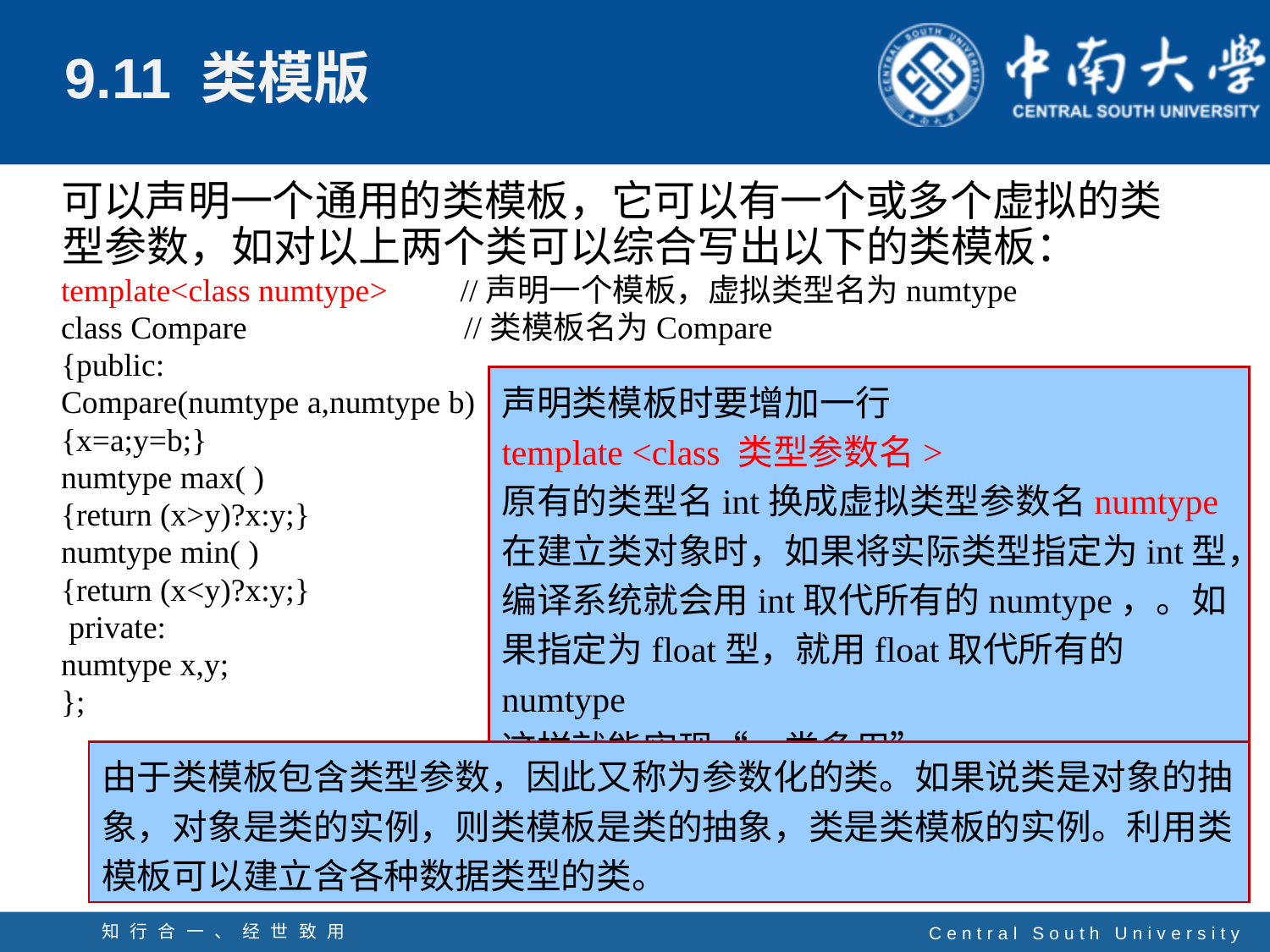

可以声明一个通用的类模板，它可以有一个或多个虚拟的类型参数，如对以上两个类可以综合写出以下的类模板：
template<class numtype>         //声明一个模板，虚拟类型名为numtype
class Compare                           //类模板名为Compare
{public:
Compare(numtype a,numtype b)
{x=a;y=b;}
numtype max( )
{return (x>y)?x:y;}
numtype min( )
{return (x<y)?x:y;}
 private:
numtype x,y;
};
声明类模板时要增加一行
template <class 类型参数名>
原有的类型名int换成虚拟类型参数名numtype
在建立类对象时，如果将实际类型指定为int型，编译系统就会用int取代所有的numtype，。如果指定为float型，就用float取代所有的numtype
这样就能实现“一类多用”。
由于类模板包含类型参数，因此又称为参数化的类。如果说类是对象的抽象，对象是类的实例，则类模板是类的抽象，类是类模板的实例。利用类模板可以建立含各种数据类型的类。

知行合一、经世致用
自强不息 厚德载物
Central South University